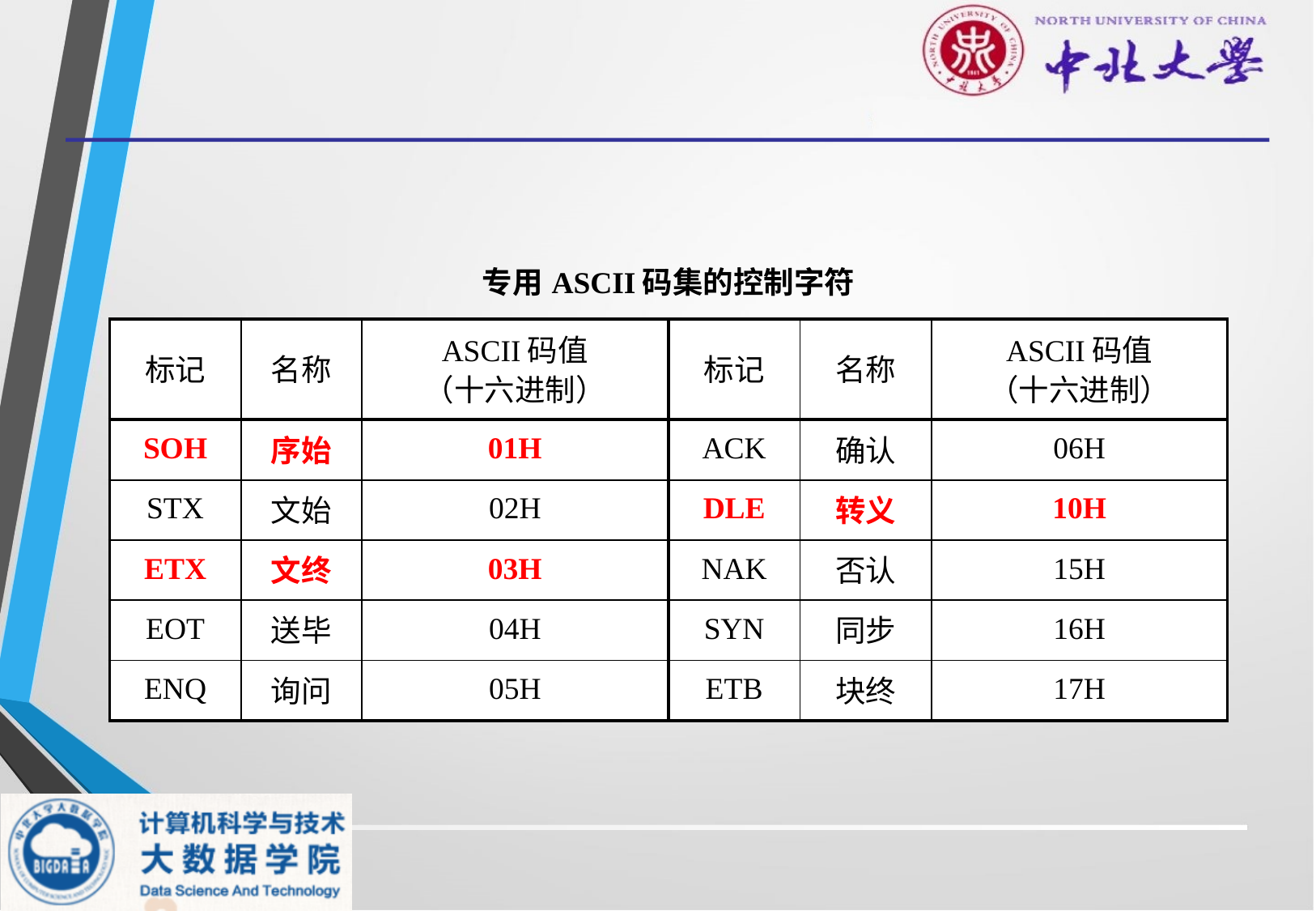

#
| 专用ASCII码集的控制字符 |  |  |  |  |  |
| --- | --- | --- | --- | --- | --- |
| 标记 | 名称 | ASCII码值 （十六进制） | 标记 | 名称 | ASCII码值 （十六进制） |
| SOH | 序始 | 01H | ACK | 确认 | 06H |
| STX | 文始 | 02H | DLE | 转义 | 10H |
| ETX | 文终 | 03H | NAK | 否认 | 15H |
| EOT | 送毕 | 04H | SYN | 同步 | 16H |
| ENQ | 询问 | 05H | ETB | 块终 | 17H |
20